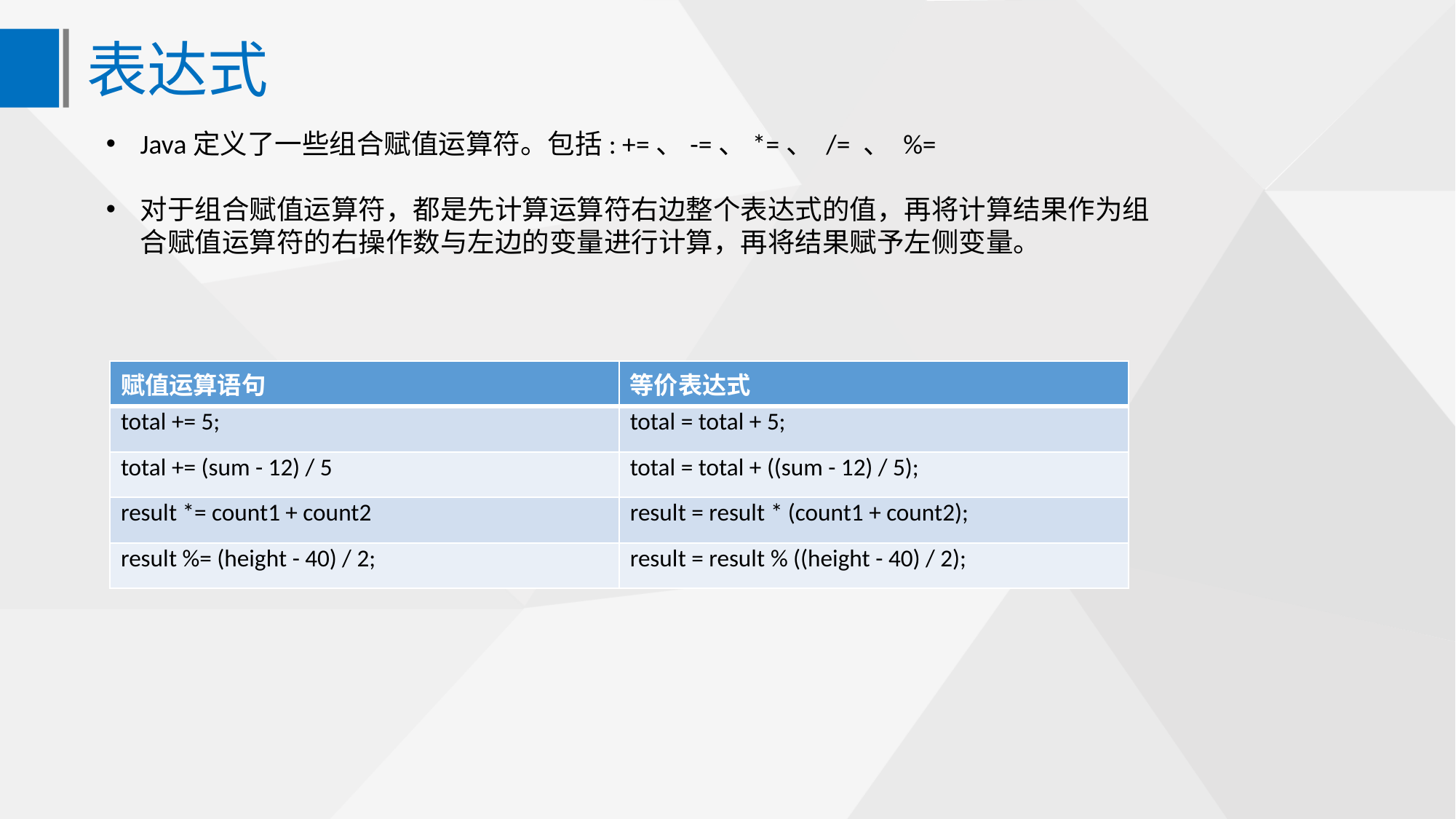

表达式

Java定义了一些组合赋值运算符。包括: +=、-=、*=、 /= 、 %=

对于组合赋值运算符，都是先计算运算符右边整个表达式的值，再将计算结果作为组合赋值运算符的右操作数与左边的变量进行计算，再将结果赋予左侧变量。
| 赋值运算语句 | 等价表达式 |
| --- | --- |
| total += 5; | total = total + 5; |
| total += (sum - 12) / 5 | total = total + ((sum - 12) / 5); |
| result \*= count1 + count2 | result = result \* (count1 + count2); |
| result %= (height - 40) / 2; | result = result % ((height - 40) / 2); |